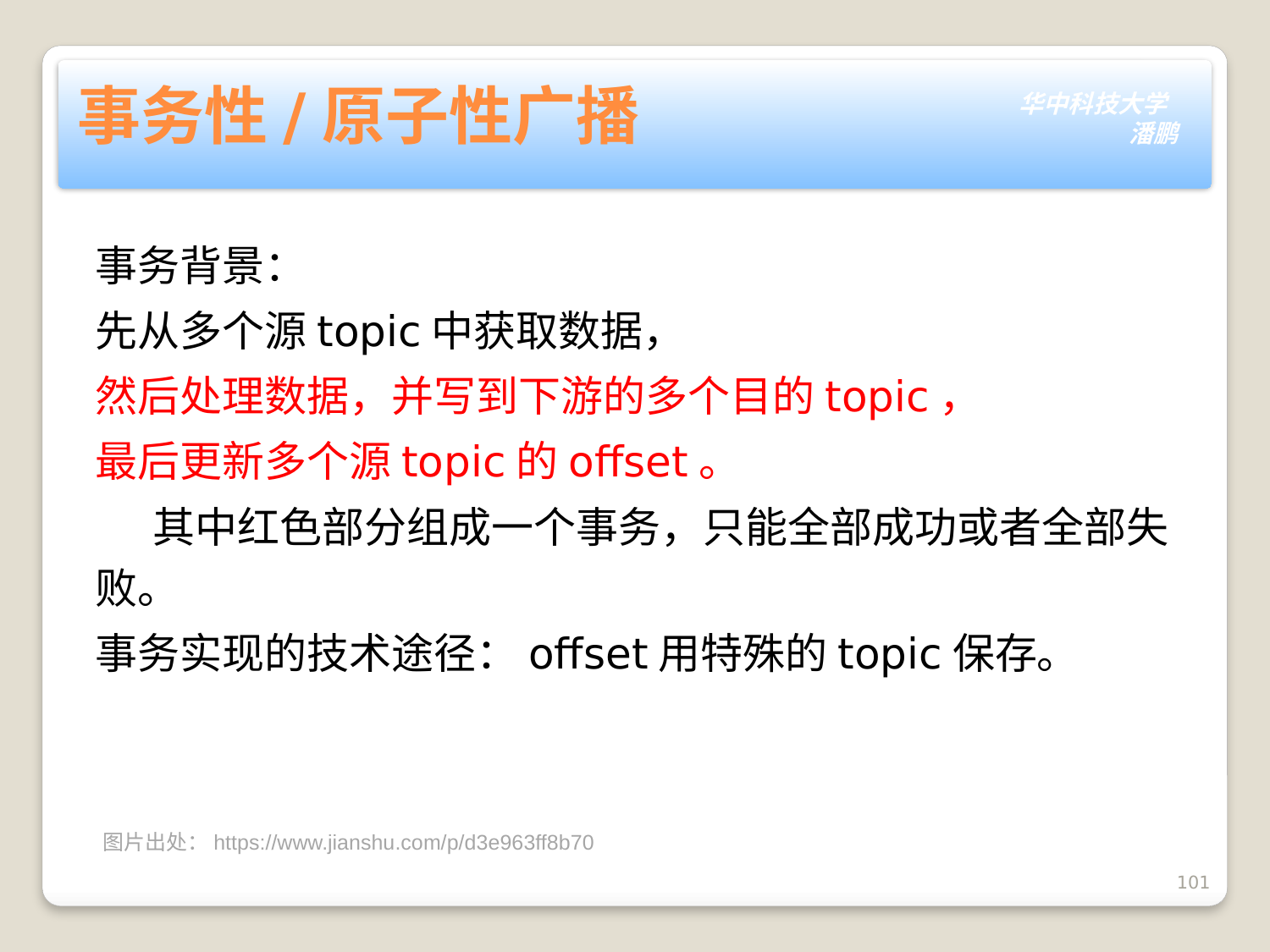

# 事务性/原子性广播
事务背景：
先从多个源topic中获取数据，
然后处理数据，并写到下游的多个目的topic，
最后更新多个源topic的offset。
     其中红色部分组成一个事务，只能全部成功或者全部失败。
事务实现的技术途径：offset用特殊的topic保存。

图片出处：https://www.jianshu.com/p/d3e963ff8b70
101